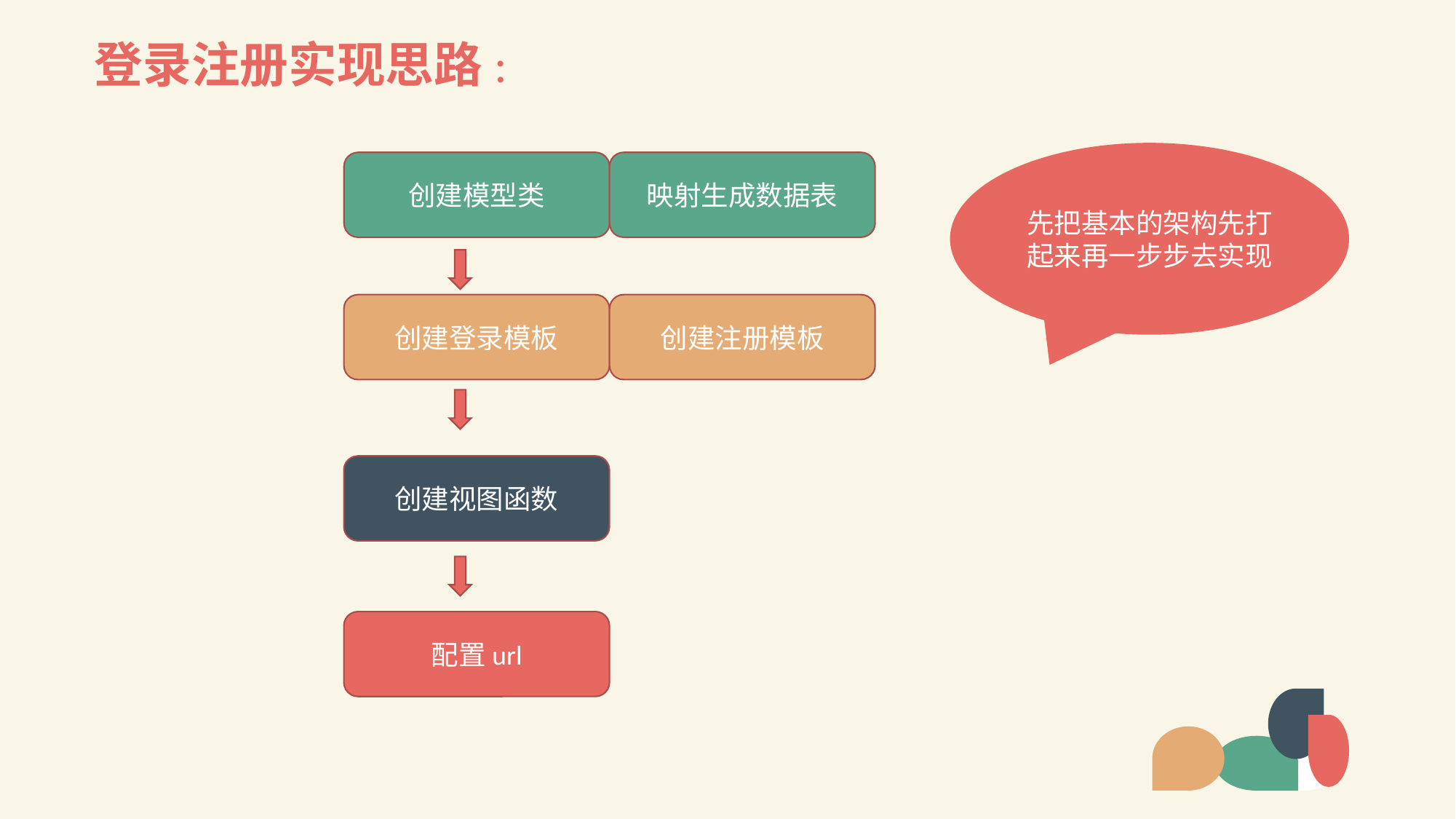

# 登录注册实现思路:
先把基本的架构先打起来再一步步去实现
创建模型类
映射生成数据表

创建登录模板
创建注册模板

创建视图函数

配置url

LOREM